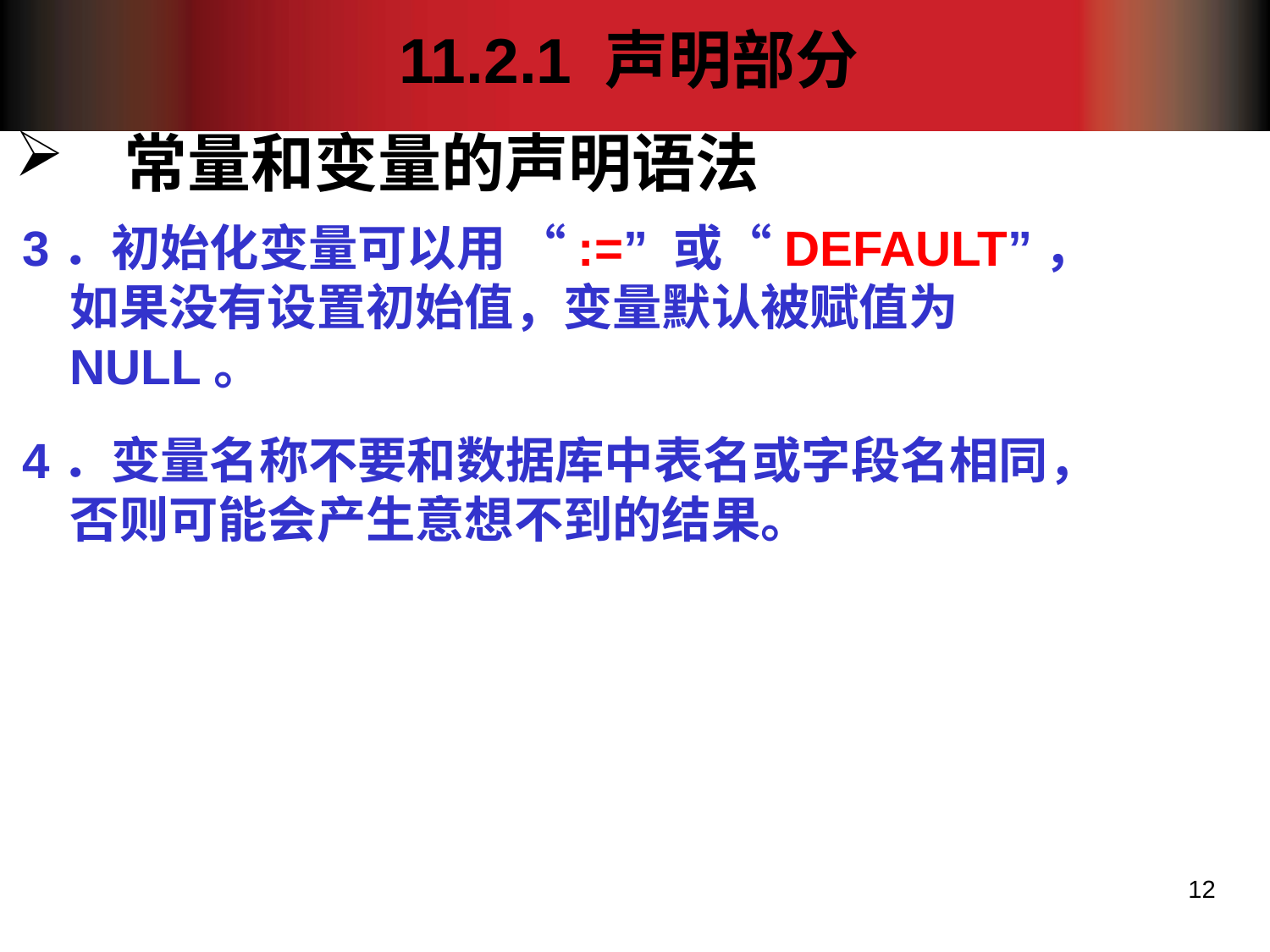

# 11.2.1 声明部分
 常量和变量的声明语法
3．初始化变量可以用 “:=” 或“DEFAULT”，如果没有设置初始值，变量默认被赋值为NULL。

4．变量名称不要和数据库中表名或字段名相同，否则可能会产生意想不到的结果。

12